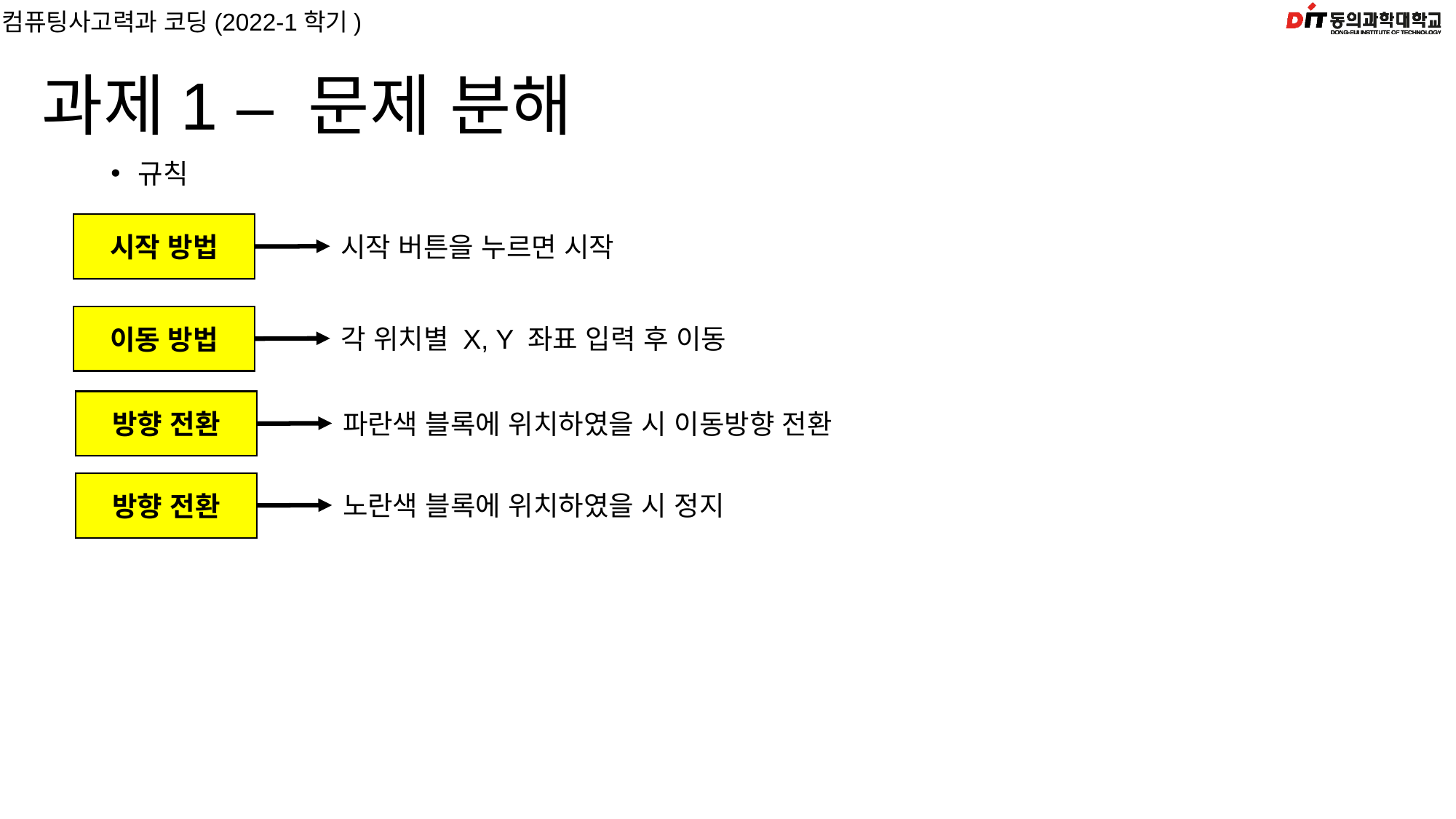

# 과제1 – 문제 분해
규칙
시작 방법
시작 버튼을 누르면 시작
이동 방법
각 위치별 X, Y 좌표 입력 후 이동
방향 전환
파란색 블록에 위치하였을 시 이동방향 전환
방향 전환
노란색 블록에 위치하였을 시 정지